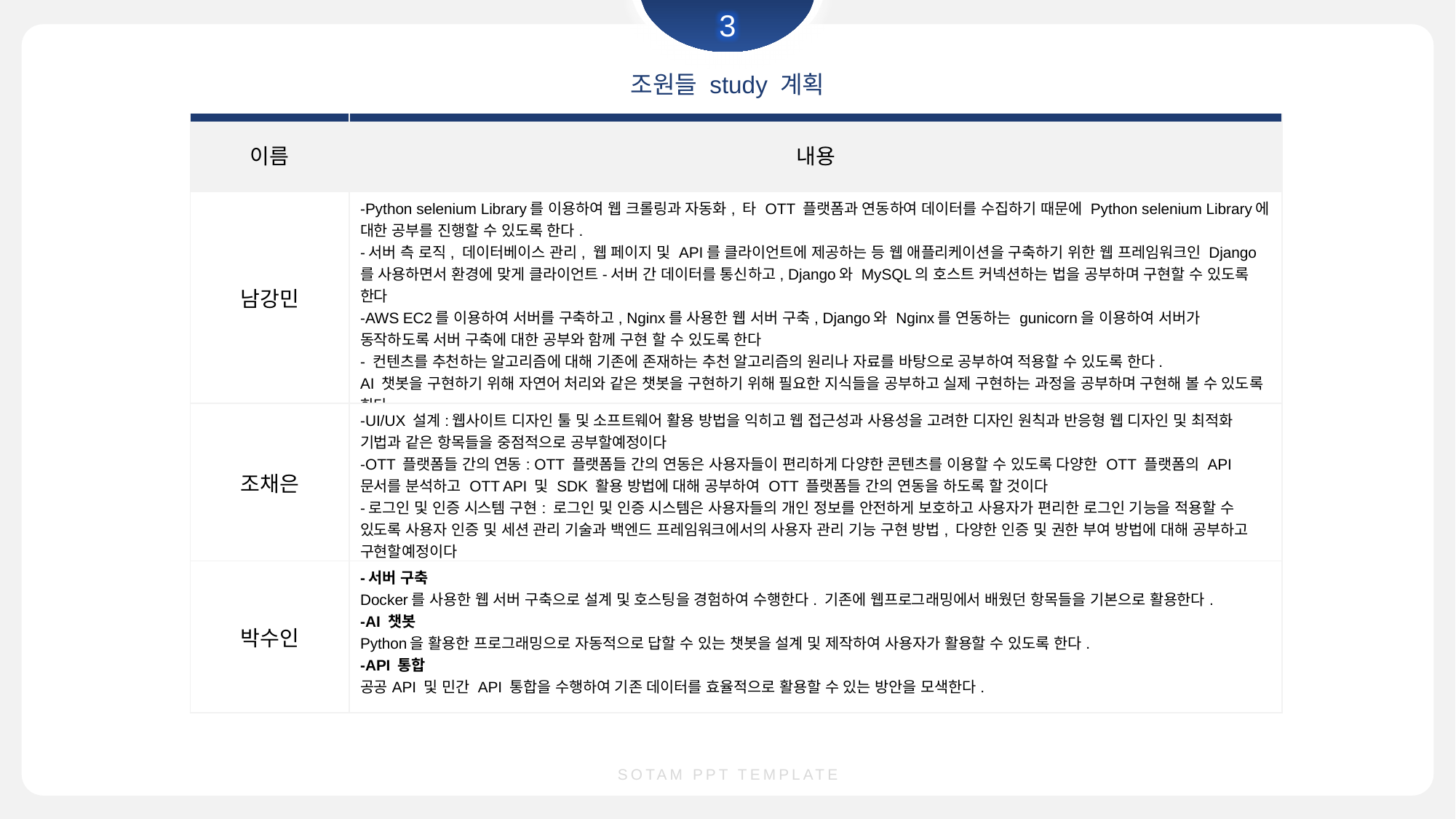

3
조원들 study 계획
| 이름 | 내용 |
| --- | --- |
| 남강민 | -Python selenium Library를 이용하여 웹 크롤링과 자동화, 타 OTT 플랫폼과 연동하여 데이터를 수집하기 때문에 Python selenium Library에 대한 공부를 진행할 수 있도록 한다. -서버 측 로직, 데이터베이스 관리, 웹 페이지 및 API를 클라이언트에 제공하는 등 웹 애플리케이션을 구축하기 위한 웹 프레임워크인 Django를 사용하면서 환경에 맞게 클라이언트-서버 간 데이터를 통신하고, Django와 MySQL의 호스트 커넥션하는 법을 공부하며 구현할 수 있도록 한다 -AWS EC2를 이용하여 서버를 구축하고, Nginx를 사용한 웹 서버 구축, Django와 Nginx를 연동하는 gunicorn을 이용하여 서버가 동작하도록 서버 구축에 대한 공부와 함께 구현 할 수 있도록 한다 - 컨텐츠를 추천하는 알고리즘에 대해 기존에 존재하는 추천 알고리즘의 원리나 자료를 바탕으로 공부하여 적용할 수 있도록 한다. AI 챗봇을 구현하기 위해 자연어 처리와 같은 챗봇을 구현하기 위해 필요한 지식들을 공부하고 실제 구현하는 과정을 공부하며 구현해 볼 수 있도록 한다. |
| 조채은 | -UI/UX 설계:웹사이트 디자인 툴 및 소프트웨어 활용 방법을 익히고 웹 접근성과 사용성을 고려한 디자인 원칙과 반응형 웹 디자인 및 최적화 기법과 같은 항목들을 중점적으로 공부할예정이다 -OTT 플랫폼들 간의 연동: OTT 플랫폼들 간의 연동은 사용자들이 편리하게 다양한 콘텐츠를 이용할 수 있도록 다양한 OTT 플랫폼의 API 문서를 분석하고 OTT API 및 SDK 활용 방법에 대해 공부하여 OTT 플랫폼들 간의 연동을 하도록 할 것이다 -로그인 및 인증 시스템 구현: 로그인 및 인증 시스템은 사용자들의 개인 정보를 안전하게 보호하고 사용자가 편리한 로그인 기능을 적용할 수 있도록 사용자 인증 및 세션 관리 기술과 백엔드 프레임워크에서의 사용자 관리 기능 구현 방법, 다양한 인증 및 권한 부여 방법에 대해 공부하고 구현할예정이다 |
| 박수인 | -서버 구축 Docker를 사용한 웹 서버 구축으로 설계 및 호스팅을 경험하여 수행한다. 기존에 웹프로그래밍에서 배웠던 항목들을 기본으로 활용한다. -AI 챗봇 Python을 활용한 프로그래밍으로 자동적으로 답할 수 있는 챗봇을 설계 및 제작하여 사용자가 활용할 수 있도록 한다. -API 통합 공공API 및 민간 API 통합을 수행하여 기존 데이터를 효율적으로 활용할 수 있는 방안을 모색한다. |
SOTAM PPT TEMPLATE